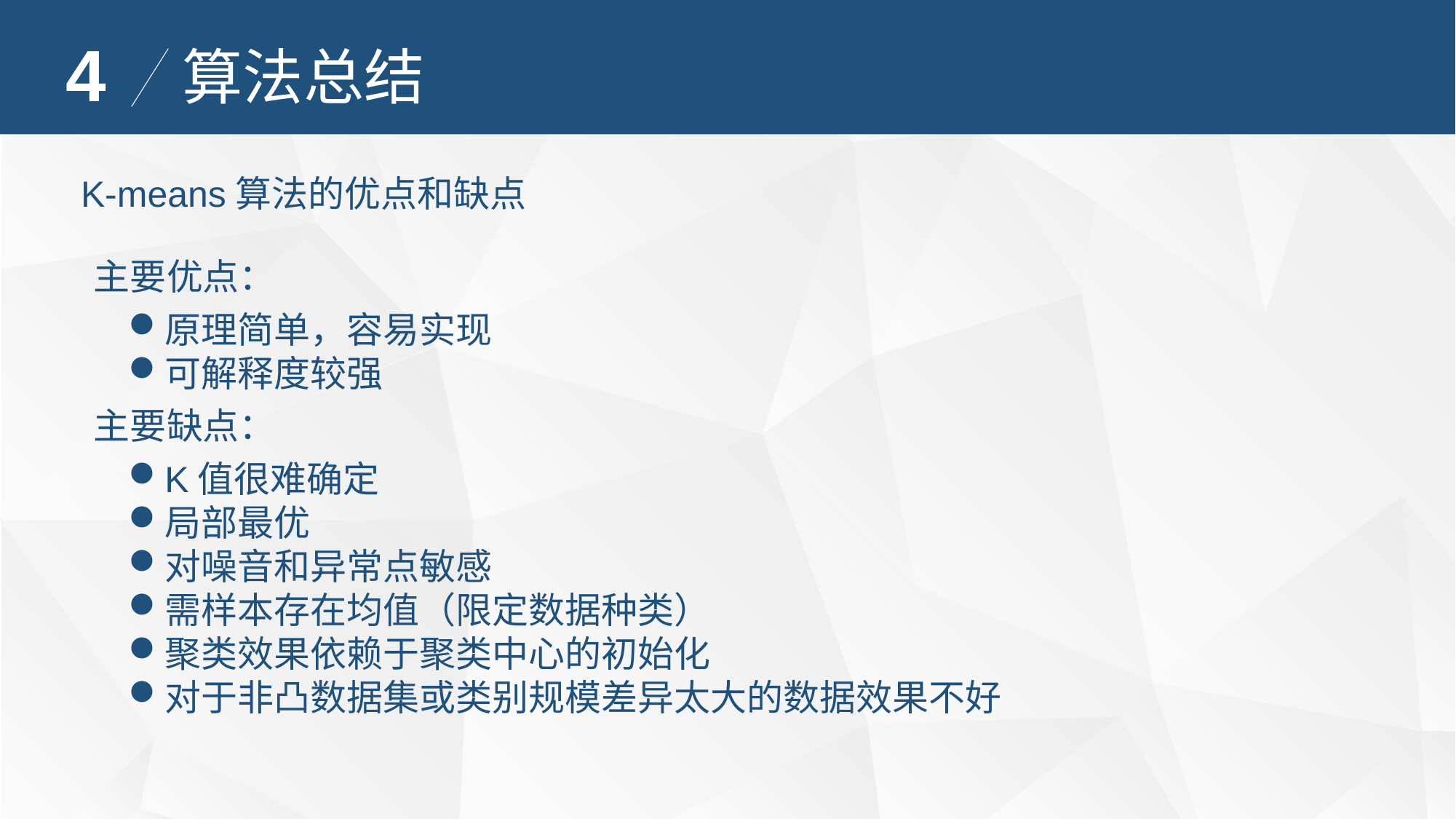

4
算法总结
K-means算法的优点和缺点
主要优点：
原理简单，容易实现
可解释度较强
主要缺点：
K值很难确定
局部最优
对噪音和异常点敏感
需样本存在均值（限定数据种类）
聚类效果依赖于聚类中心的初始化
对于非凸数据集或类别规模差异太大的数据效果不好